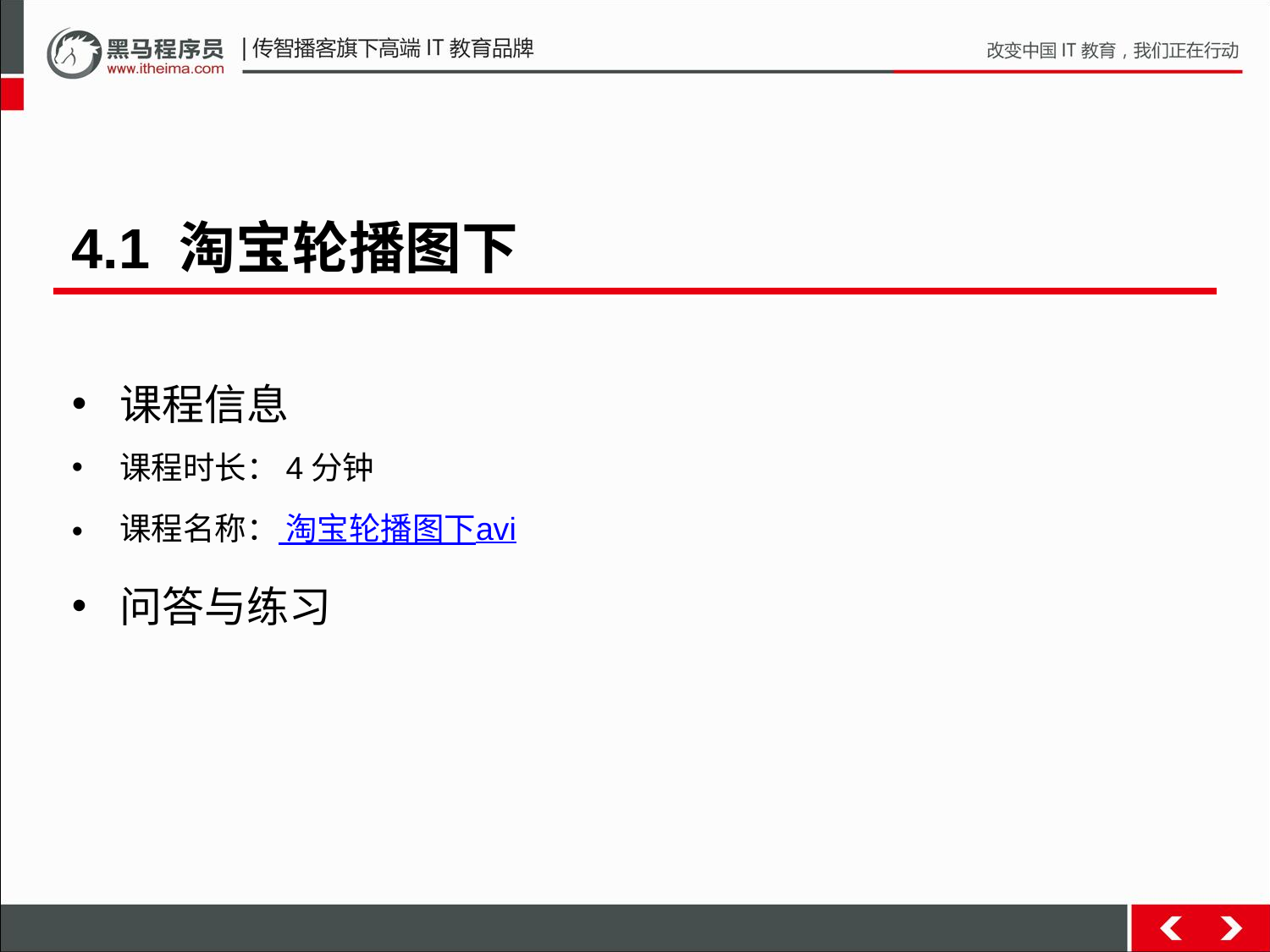

4.1 淘宝轮播图下
课程信息
课程时长：4分钟
课程名称： 淘宝轮播图下avi
问答与练习